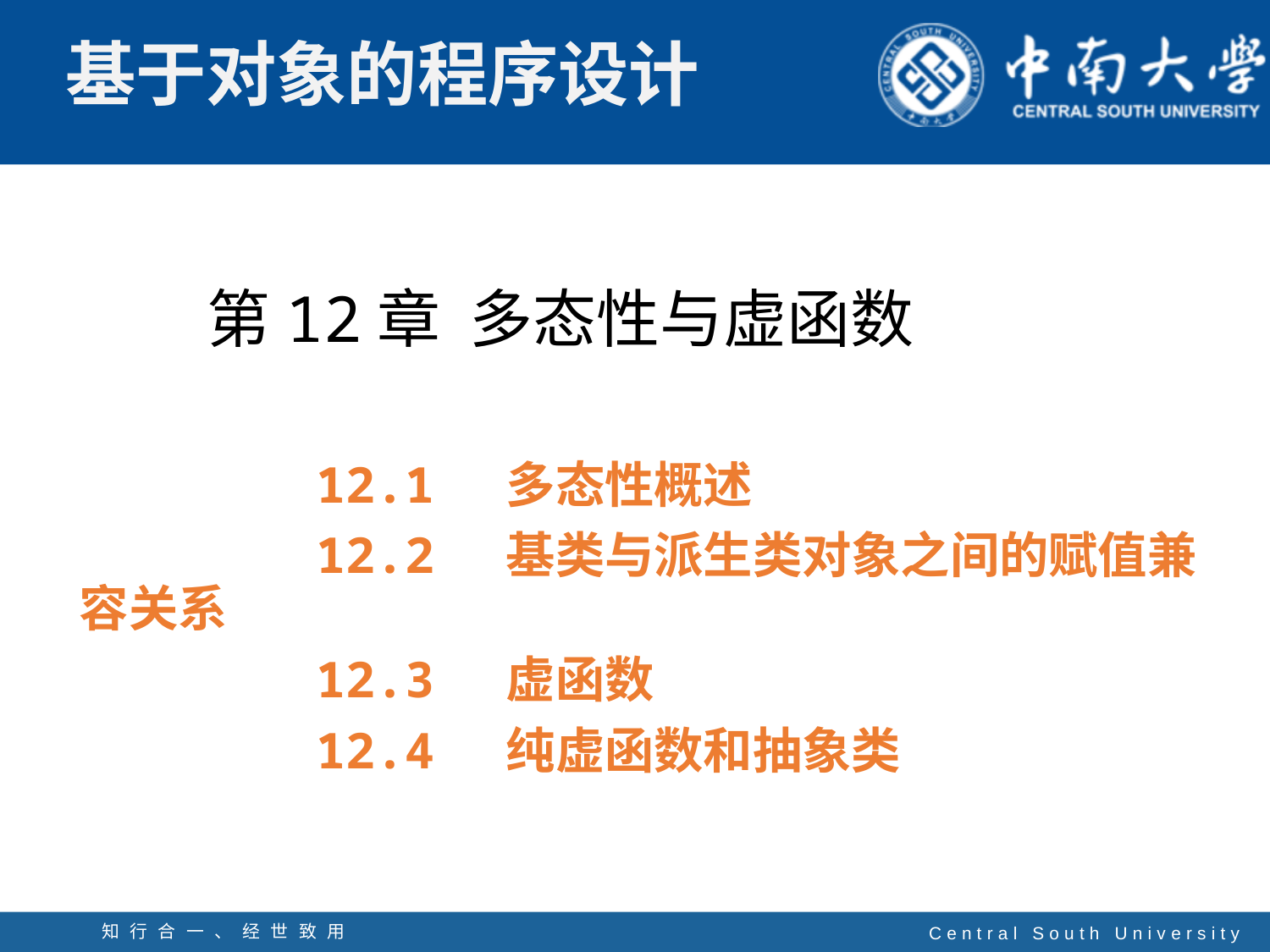

第12章  多态性与虚函数

        12.1  多态性概述
        12.2  基类与派生类对象之间的赋值兼容关系
        12.3  虚函数
        12.4  纯虚函数和抽象类

知行合一、经世致用
自强不息 厚德载物
Central South University